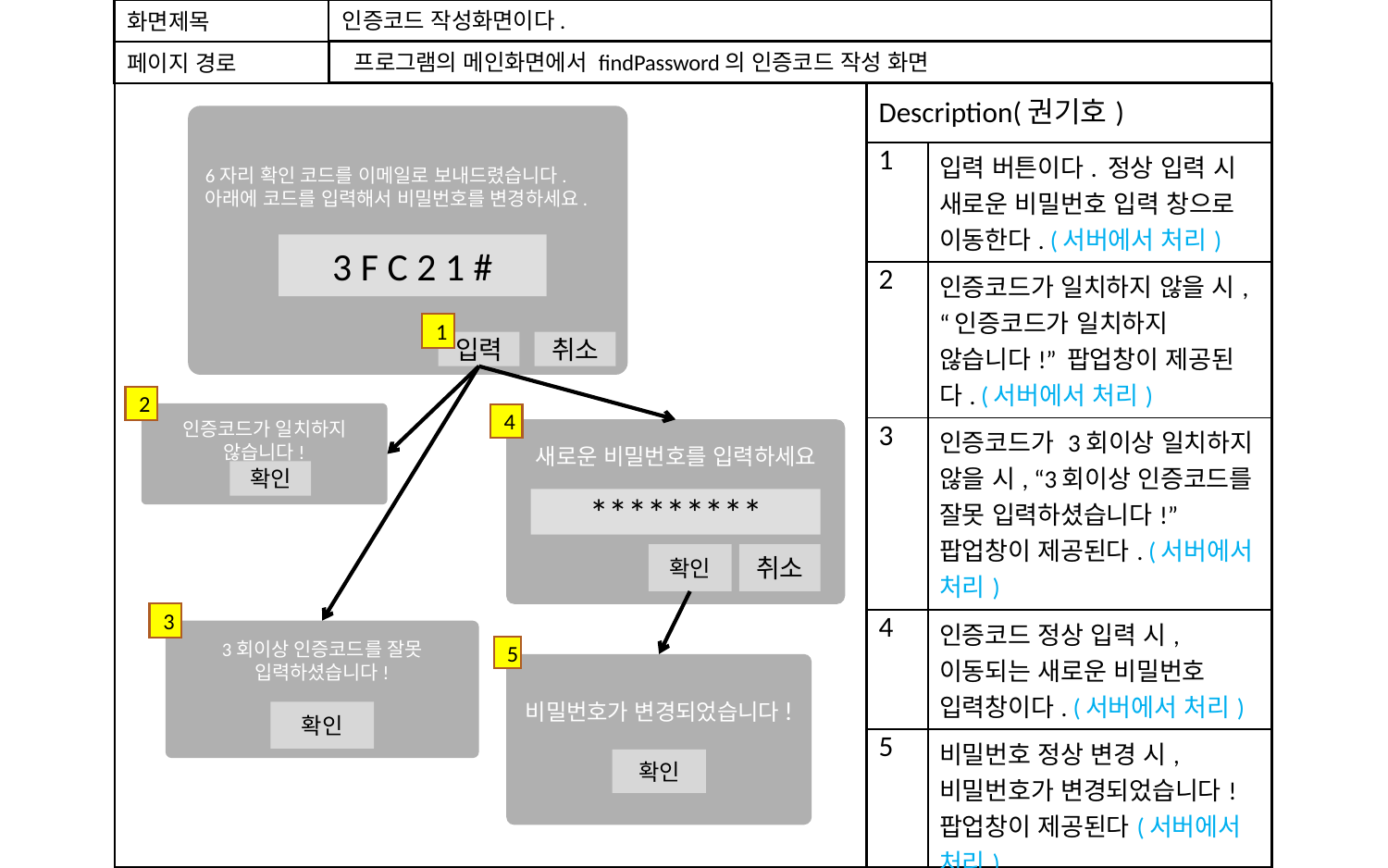

인증코드 작성화면이다.

화면제목

페이지 경로
 프로그램의 메인화면에서 findPassword의 인증코드 작성 화면

| Description(권기호) |  |
| --- | --- |
| 1 | 입력 버튼이다. 정상 입력 시 새로운 비밀번호 입력 창으로 이동한다. (서버에서 처리) |
| 2 | 인증코드가 일치하지 않을 시, “인증코드가 일치하지 않습니다!” 팝업창이 제공된다. (서버에서 처리) |
| 3 | 인증코드가 3회이상 일치하지 않을 시, “3회이상 인증코드를 잘못 입력하셨습니다!”팝업창이 제공된다. (서버에서 처리) |
| 4 | 인증코드 정상 입력 시, 이동되는 새로운 비밀번호 입력창이다. (서버에서 처리) |
| 5 | 비밀번호 정상 변경 시, 비밀번호가 변경되었습니다! 팝업창이 제공된다(서버에서 처리) |
6자리 확인 코드를 이메일로 보내드렸습니다. 아래에 코드를 입력해서 비밀번호를 변경하세요.

3 F C 2 1 #
1
입력
취소
2
인증코드가 일치하지 않습니다!

확인
4
새로운 비밀번호를 입력하세요

확인
*********
취소
3
3회이상 인증코드를 잘못 입력하셨습니다!

확인
5
비밀번호가 변경되었습니다!

확인